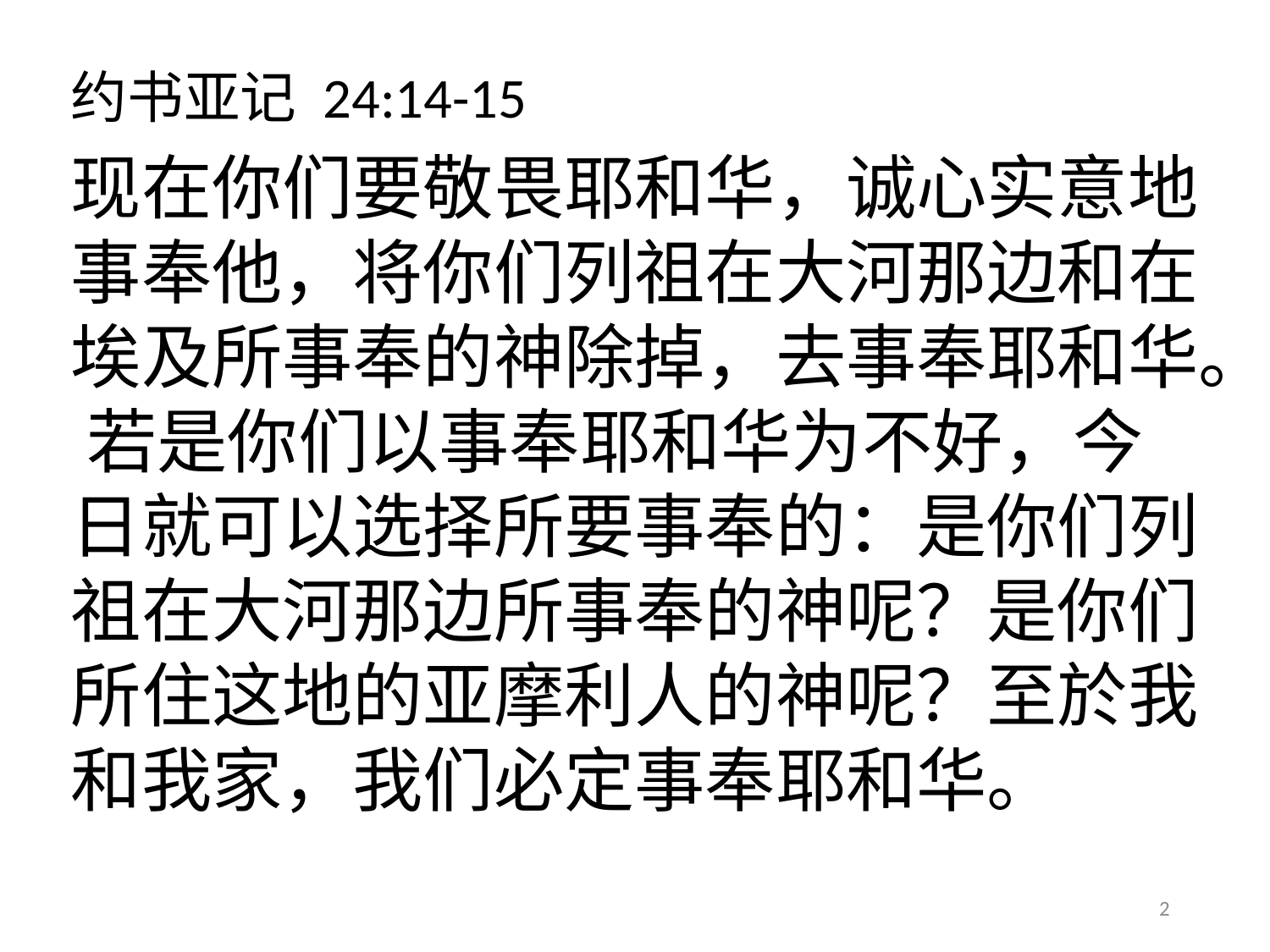

约书亚记 24:14-15
现在你们要敬畏耶和华，诚心实意地事奉他，将你们列祖在大河那边和在埃及所事奉的神除掉，去事奉耶和华。 若是你们以事奉耶和华为不好，今日就可以选择所要事奉的：是你们列祖在大河那边所事奉的神呢？是你们所住这地的亚摩利人的神呢？至於我和我家，我们必定事奉耶和华。
2